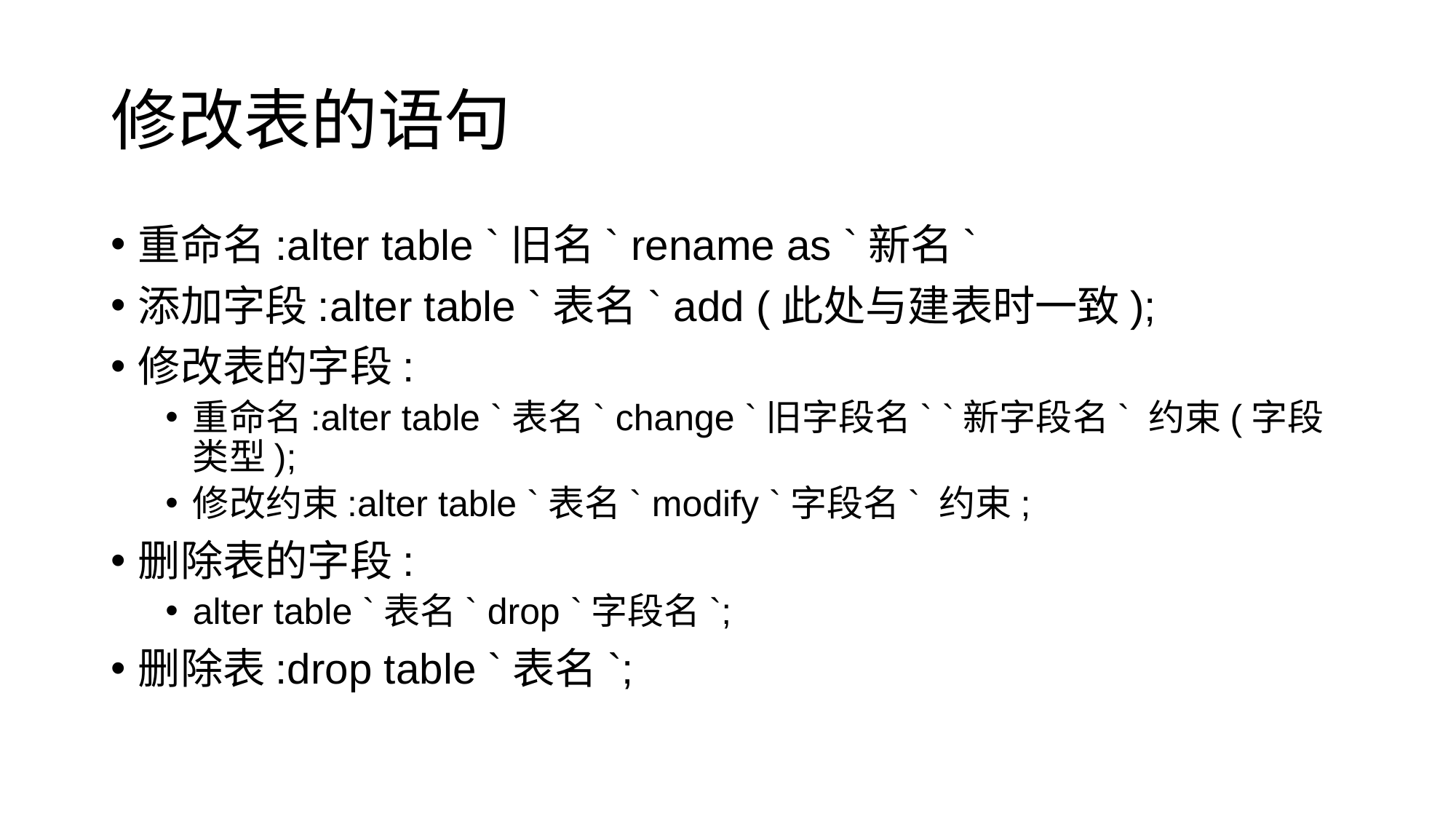

# 修改表的语句
重命名:alter table `旧名` rename as `新名`
添加字段:alter table `表名` add (此处与建表时一致);
修改表的字段:
重命名:alter table `表名` change `旧字段名` `新字段名` 约束(字段类型);
修改约束:alter table `表名` modify `字段名` 约束;
删除表的字段:
alter table `表名` drop `字段名`;
删除表:drop table `表名`;